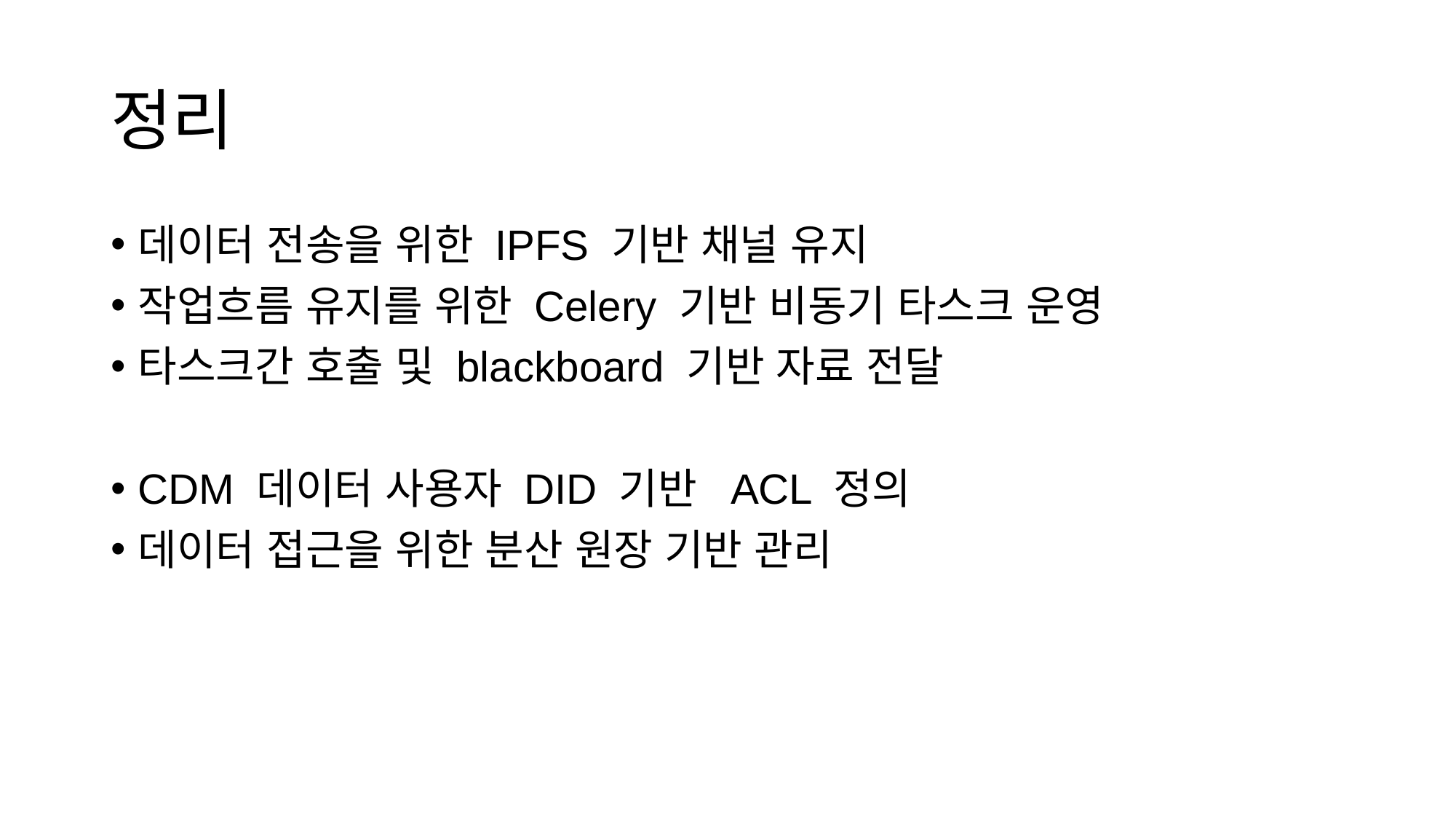

# 정리
데이터 전송을 위한 IPFS 기반 채널 유지
작업흐름 유지를 위한 Celery 기반 비동기 타스크 운영
타스크간 호출 및 blackboard 기반 자료 전달

CDM 데이터 사용자 DID 기반  ACL 정의
데이터 접근을 위한 분산 원장 기반 관리